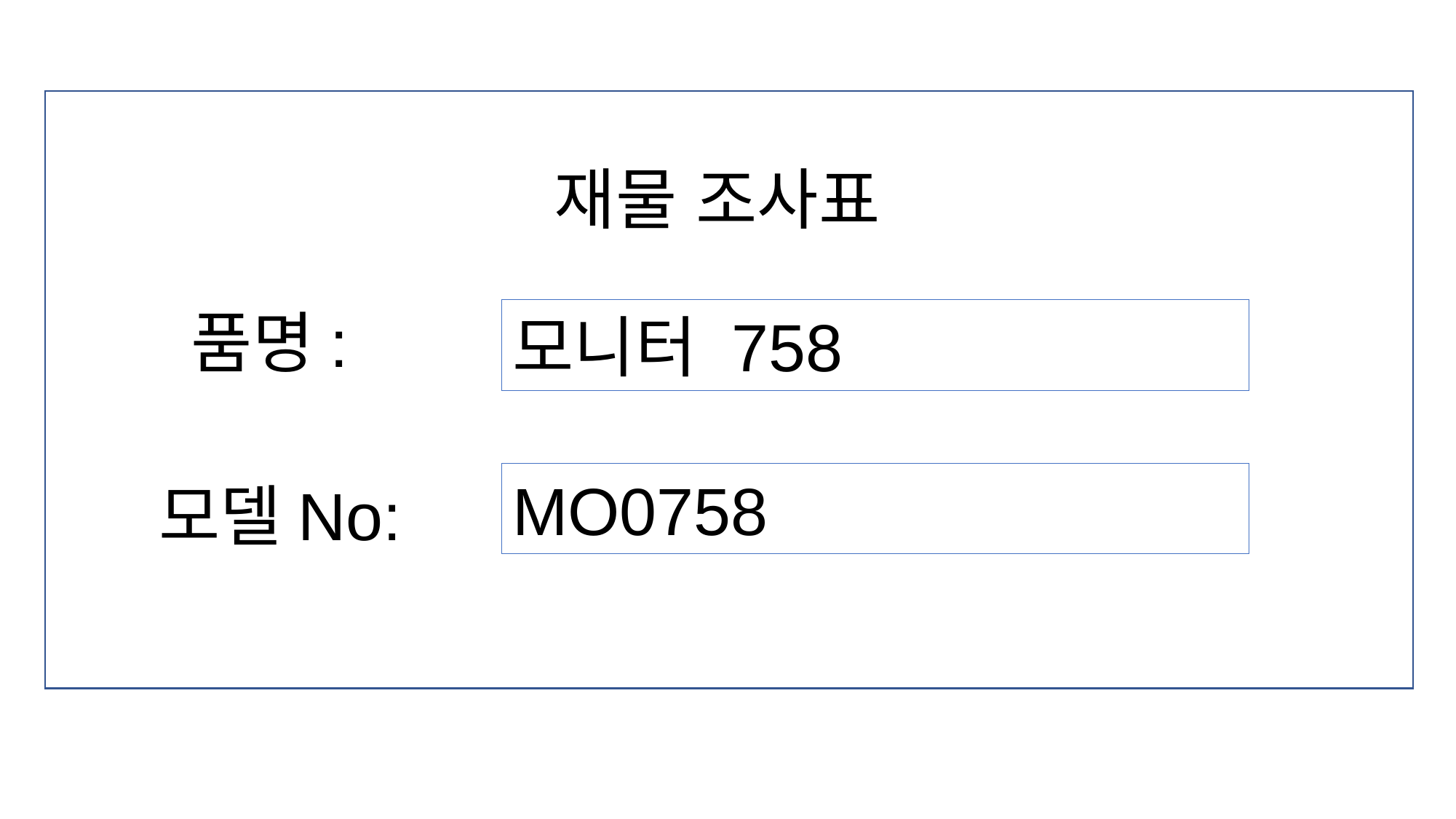

재물 조사표
품명:
모니터 758
MO0758
모델No: